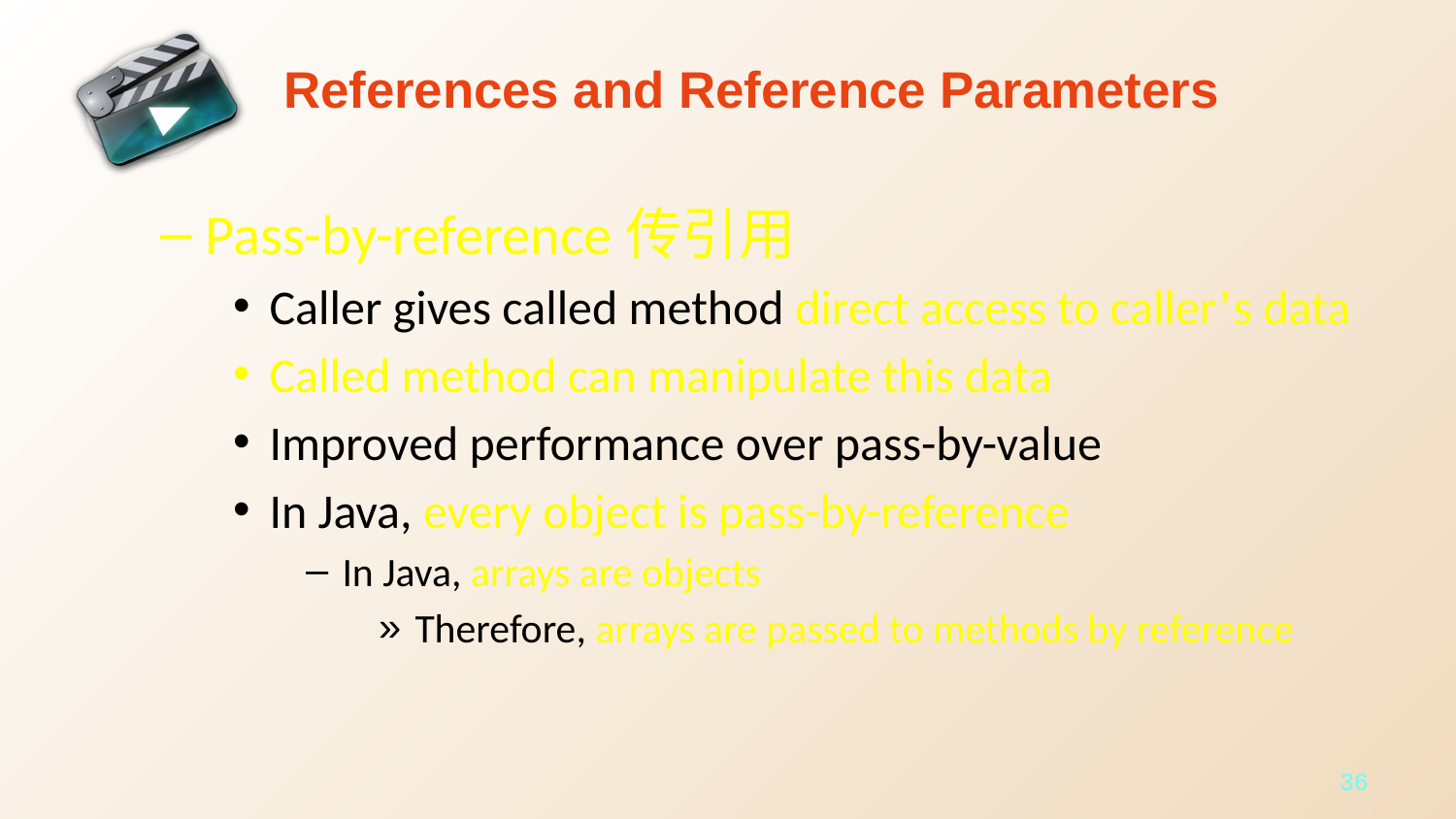

# References and Reference Parameters
Pass-by-reference传引用
Caller gives called method direct access to caller’s data
Called method can manipulate this data
Improved performance over pass-by-value
In Java, every object is pass-by-reference
In Java, arrays are objects
Therefore, arrays are passed to methods by reference
36